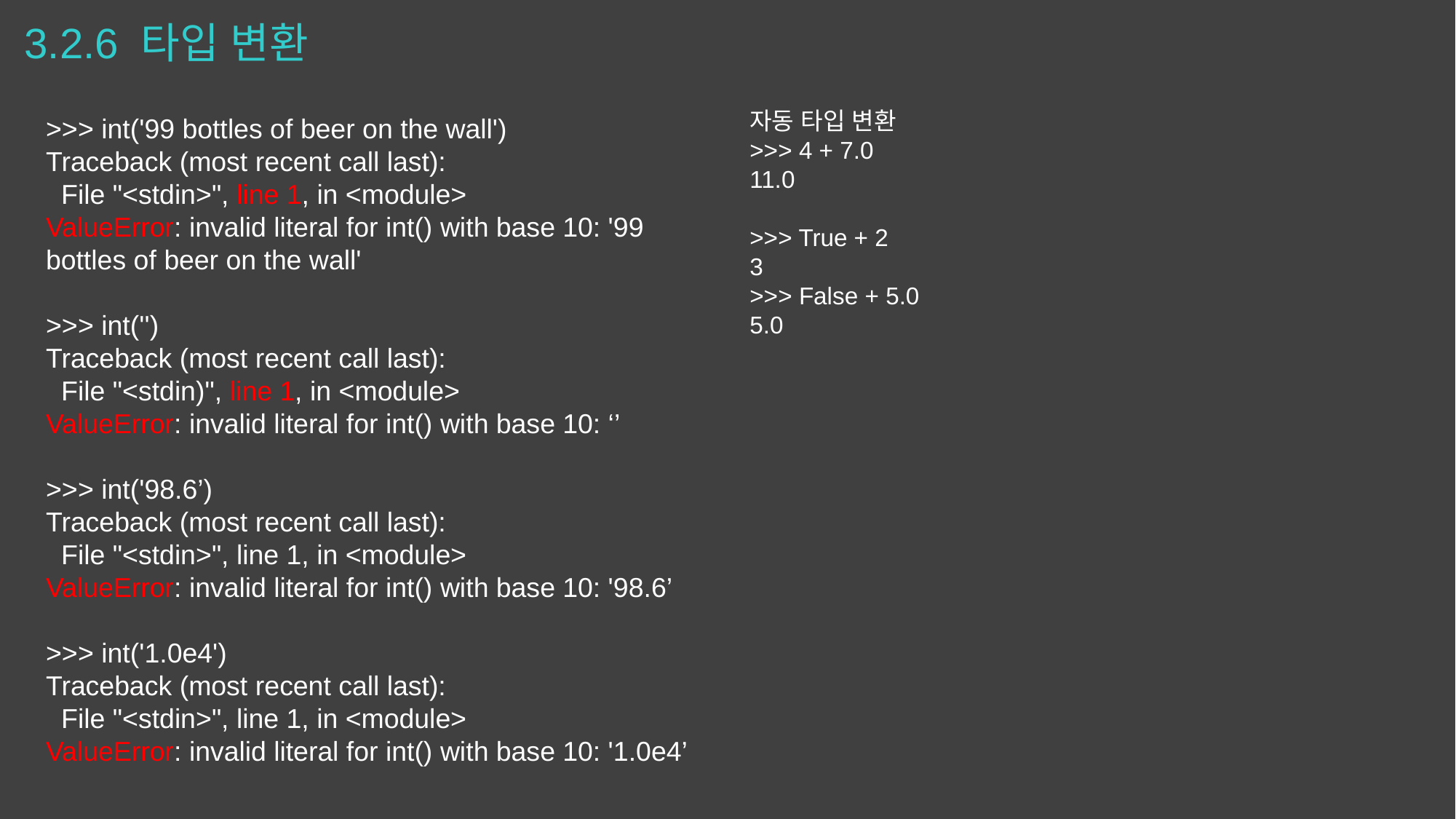

# 3.2.6 타입 변환
자동 타입 변환
>>> 4 + 7.0
11.0

>>> True + 2
3
>>> False + 5.0
5.0
>>> int('99 bottles of beer on the wall')
Traceback (most recent call last):
  File "<stdin>", line 1, in <module>
ValueError: invalid literal for int() with base 10: '99 bottles of beer on the wall'

>>> int('')
Traceback (most recent call last):
  File "<stdin)", line 1, in <module>
ValueError: invalid literal for int() with base 10: ‘’

>>> int('98.6’)
Traceback (most recent call last):
  File "<stdin>", line 1, in <module>
ValueError: invalid literal for int() with base 10: '98.6’

>>> int('1.0e4')
Traceback (most recent call last):
  File "<stdin>", line 1, in <module>
ValueError: invalid literal for int() with base 10: '1.0e4’